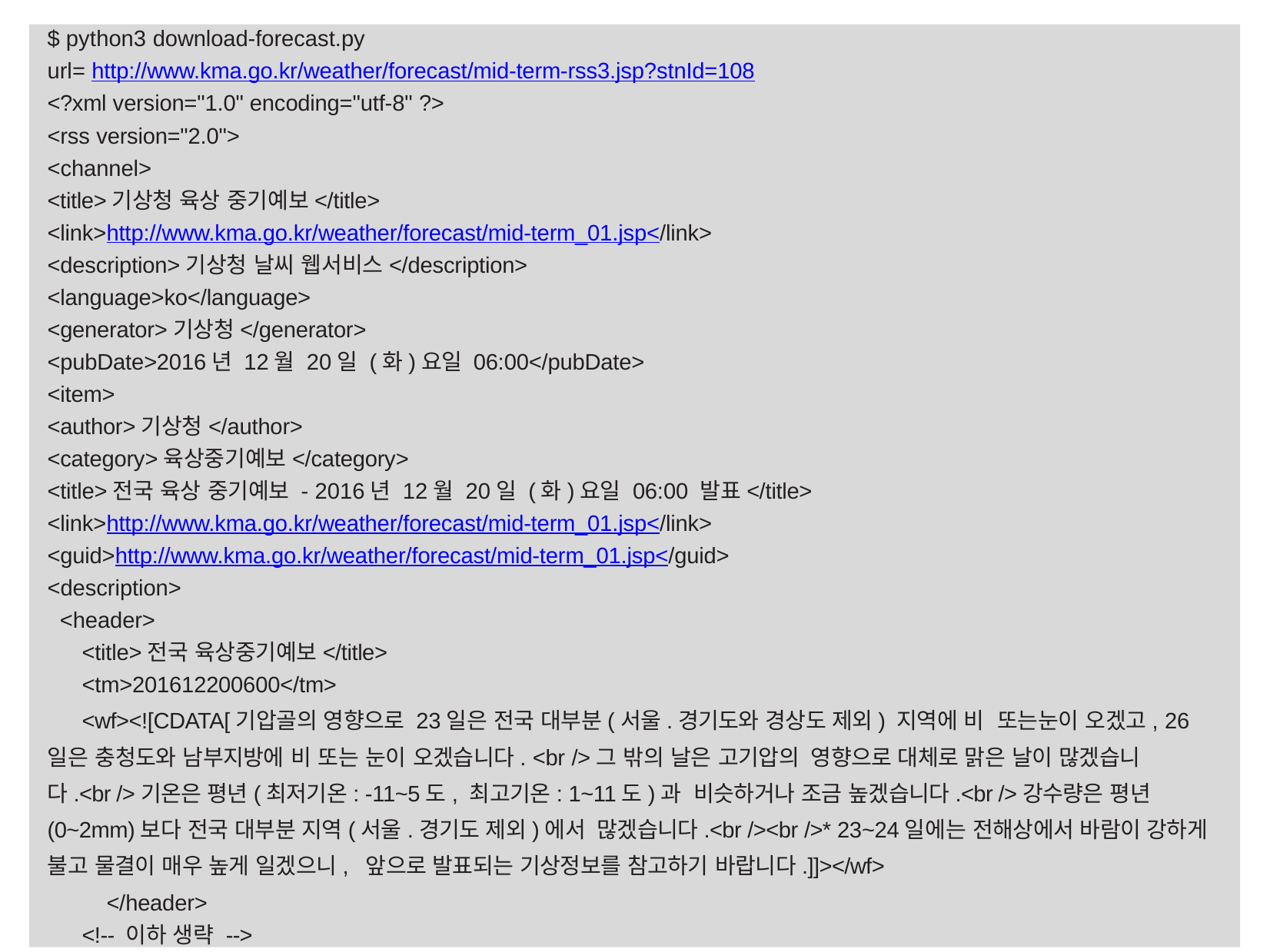

$ python3 download-forecast.py
url= http://www.kma.go.kr/weather/forecast/mid-term-rss3.jsp?stnId=108
<?xml version="1.0" encoding="utf-8" ?>
<rss version="2.0">
<channel>
<title>기상청 육상 중기예보</title>
<link>http://www.kma.go.kr/weather/forecast/mid-term_01.jsp</link>
<description>기상청 날씨 웹서비스</description>
<language>ko</language>
<generator>기상청</generator>
<pubDate>2016년 12월 20일 (화)요일 06:00</pubDate>
<item>
<author>기상청</author>
<category>육상중기예보</category>
<title>전국 육상 중기예보 - 2016년 12월 20일 (화)요일 06:00 발표</title>
<link>http://www.kma.go.kr/weather/forecast/mid-term_01.jsp</link>
<guid>http://www.kma.go.kr/weather/forecast/mid-term_01.jsp</guid>
<description>
  <header>
<title>전국 육상중기예보</title>
<tm>201612200600</tm>
<wf><![CDATA[기압골의 영향으로 23일은 전국 대부분(서울.경기도와 경상도 제외) 지역에 비  또는눈이 오겠고, 26일은 충청도와 남부지방에 비 또는 눈이 오겠습니다. <br />그 밖의 날은 고기압의  영향으로 대체로 맑은 날이 많겠습니다.<br />기온은 평년(최저기온: -11~5도, 최고기온: 1~11도)과  비슷하거나 조금 높겠습니다.<br />강수량은 평년(0~2mm)보다 전국 대부분 지역(서울.경기도 제외)에서  많겠습니다.<br /><br />* 23~24일에는 전해상에서 바람이 강하게 불고 물결이 매우 높게 일겠으니,  앞으로 발표되는 기상정보를 참고하기 바랍니다.]]></wf>
     </header>
<!-- 이하 생략 -->